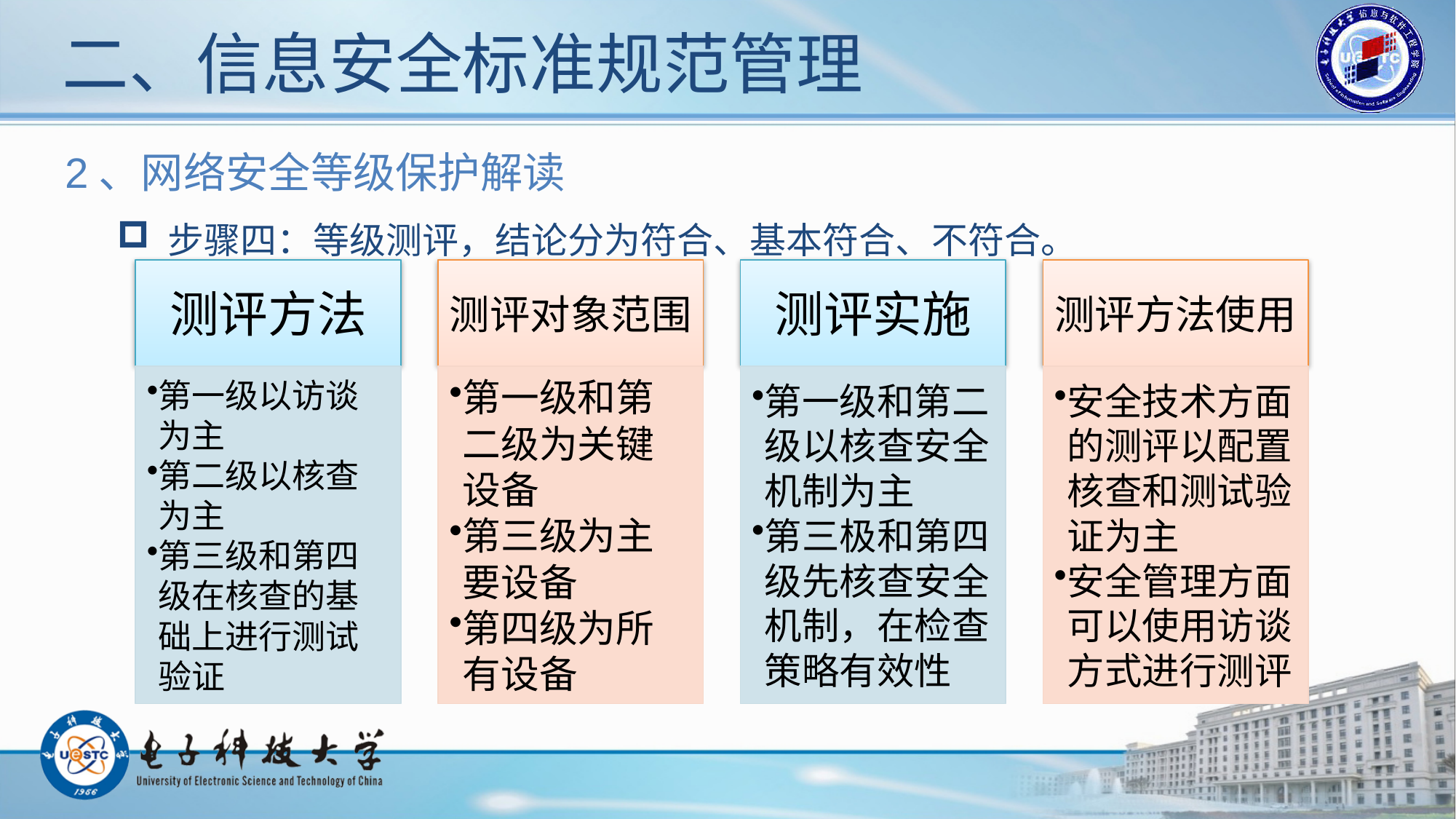

# 二、信息安全标准规范管理
2、网络安全等级保护解读
 步骤四：等级测评，结论分为符合、基本符合、不符合。
测评方法
第一级以访谈为主
第二级以核查为主
测评对象范围
第一级和第二级为关键设备
第三级为主要设备
测评实施
第一级和第二级以核查安全机制为主
第三极和第四级先核查安全机制，在检查策略有效性
测评方法使用
第三级和第四级在核查的基础上进行测试验证
第四级为所有设备
安全技术方面的测评以配置核查和测试验证为主
安全管理方面可以使用访谈方式进行测评